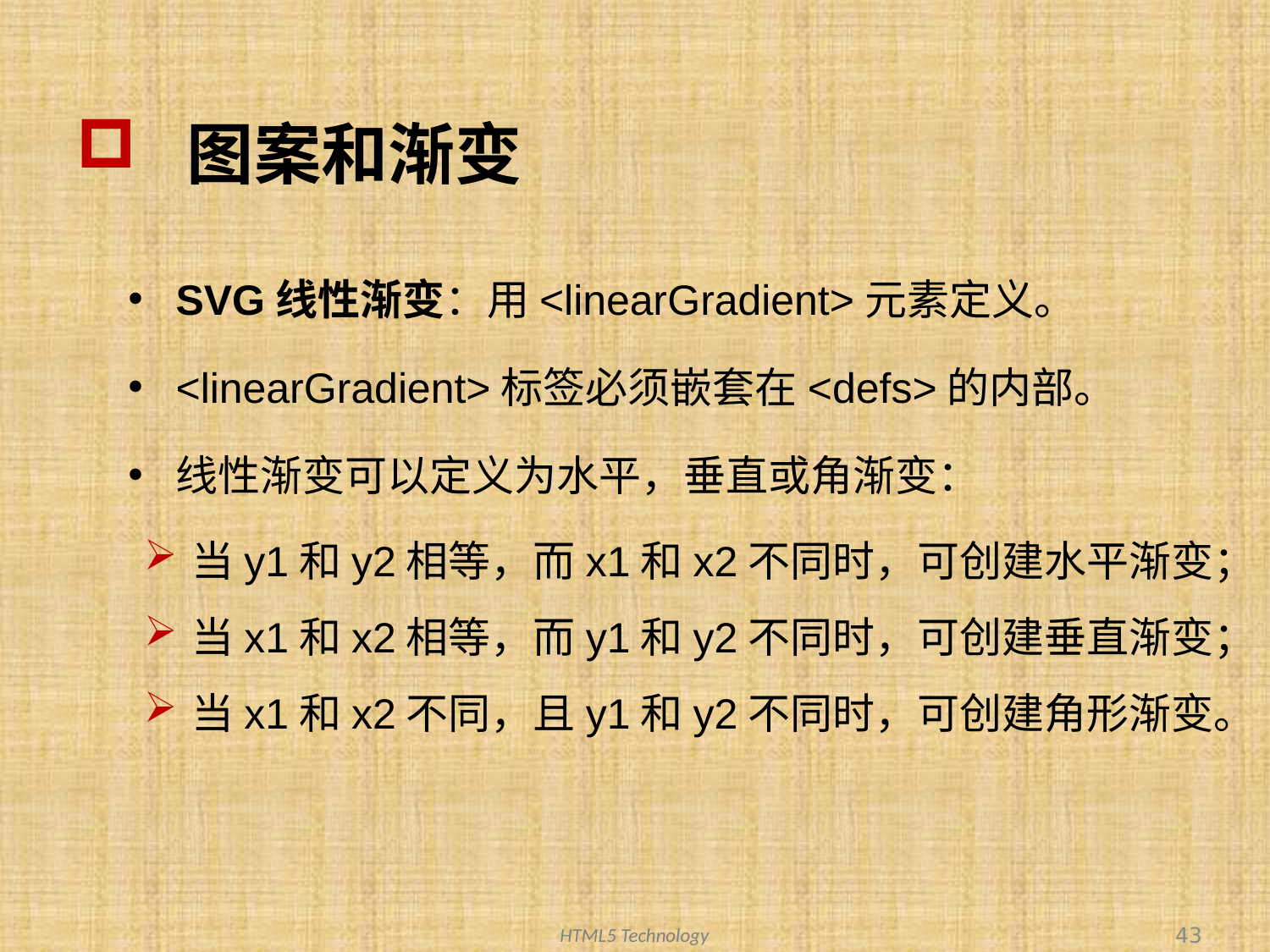

# 图案和渐变
SVG线性渐变：用<linearGradient>元素定义。
<linearGradient>标签必须嵌套在<defs>的内部。
线性渐变可以定义为水平，垂直或角渐变：
当y1和y2相等，而x1和x2不同时，可创建水平渐变；
当x1和x2相等，而y1和y2不同时，可创建垂直渐变；
当x1和x2不同，且y1和y2不同时，可创建角形渐变。
43
HTML5 Technology